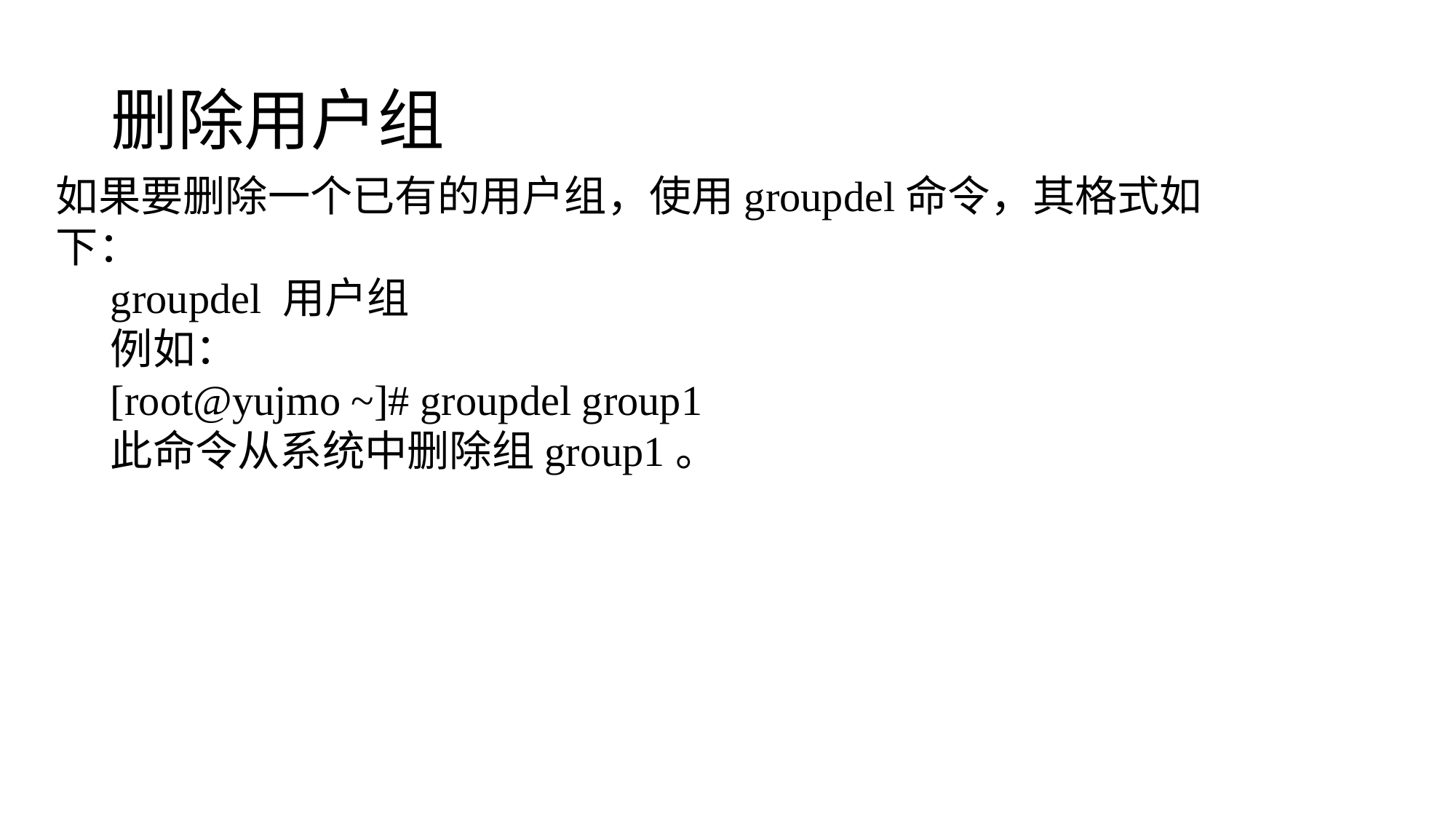

# 删除用户组
如果要删除一个已有的用户组，使用groupdel命令，其格式如下：
groupdel 用户组
例如：
[root@yujmo ~]# groupdel group1
此命令从系统中删除组group1。